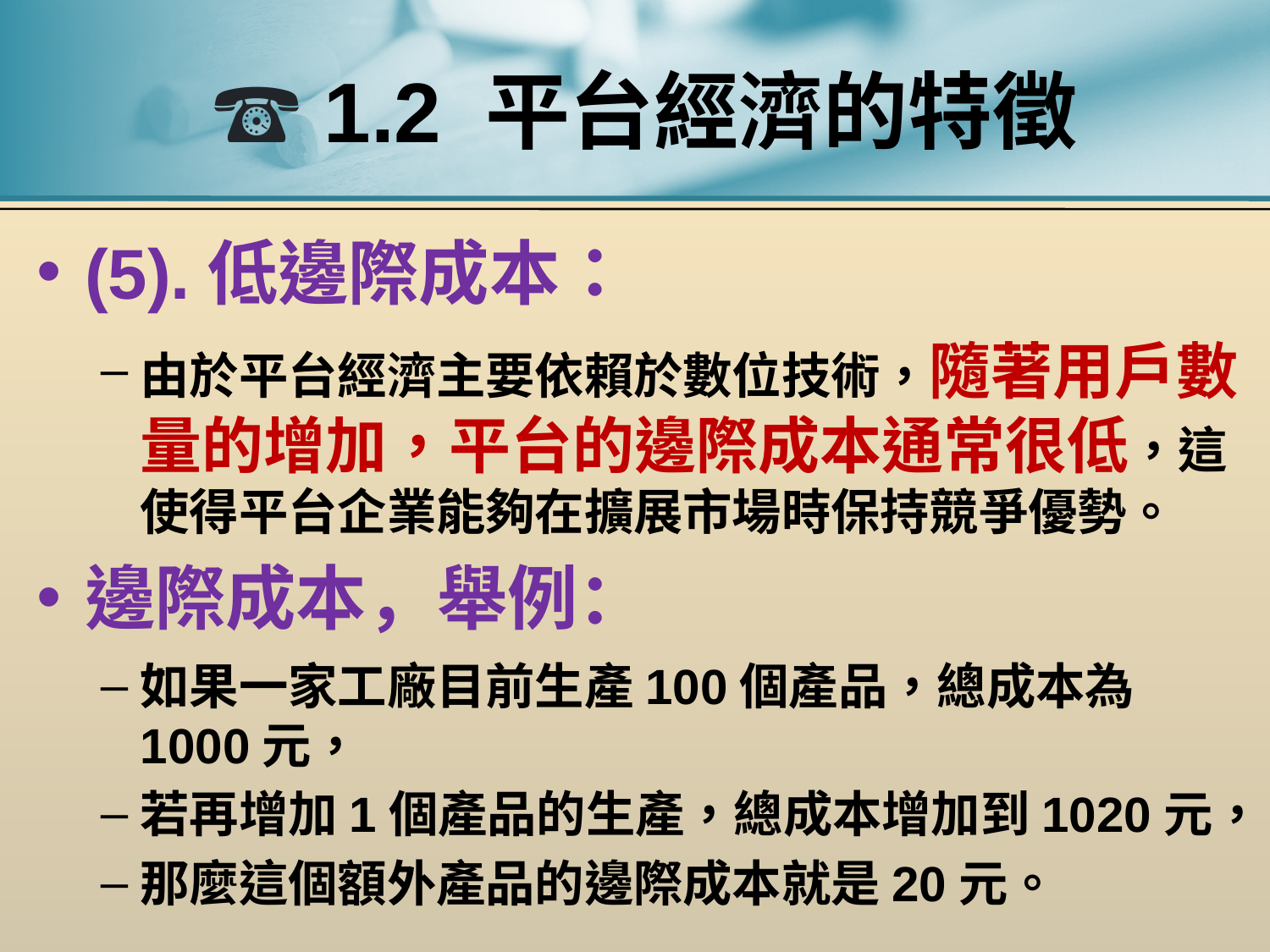

# ☎ 1.2 平台經濟的特徵
(5).低邊際成本：
由於平台經濟主要依賴於數位技術，隨著用戶數量的增加，平台的邊際成本通常很低，這使得平台企業能夠在擴展市場時保持競爭優勢。
邊際成本，舉例：
如果一家工廠目前生產100個產品，總成本為1000元，
若再增加1個產品的生產，總成本增加到1020元，
那麼這個額外產品的邊際成本就是20元。